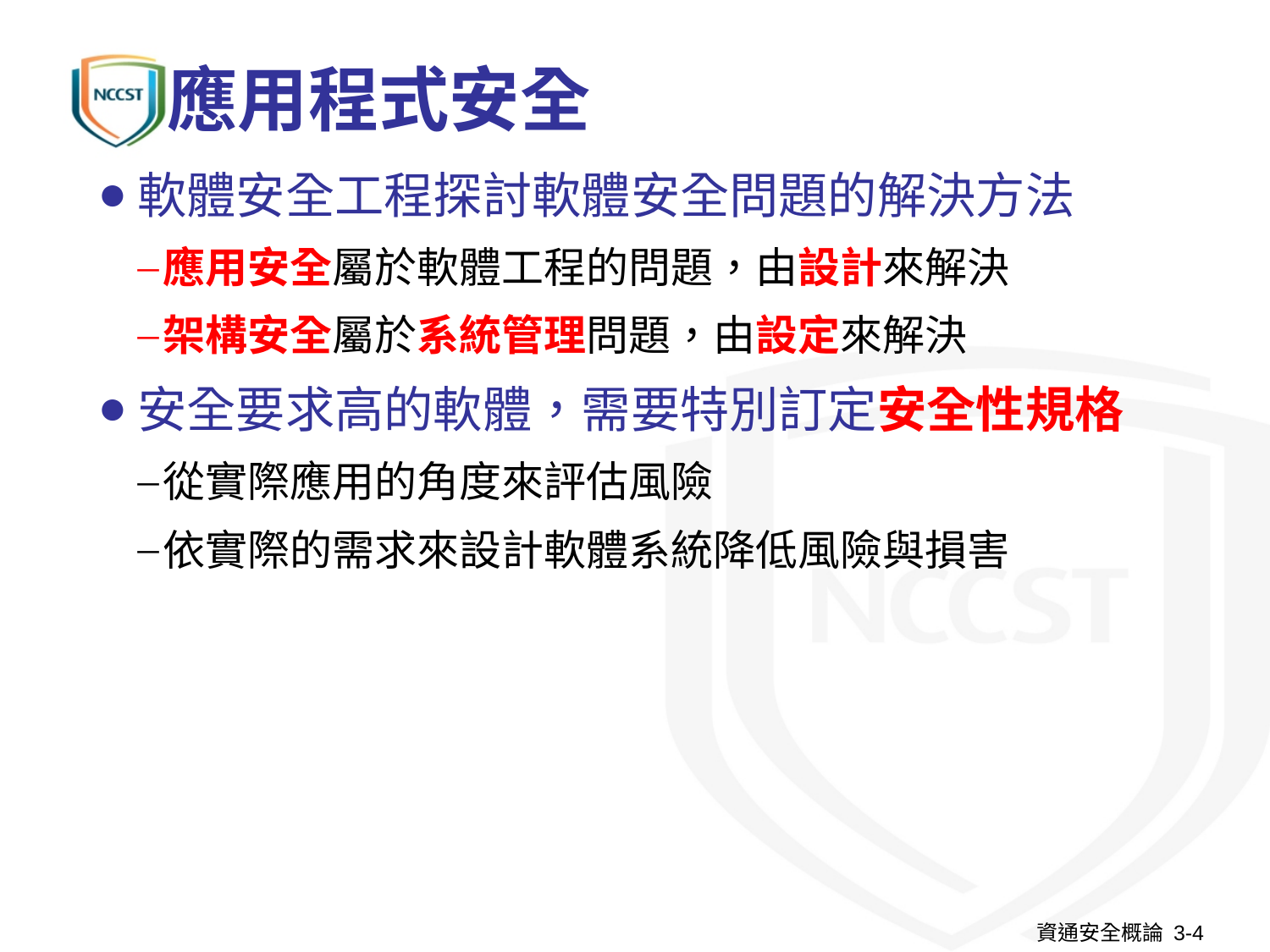

# 應用程式安全
軟體安全工程探討軟體安全問題的解決方法
應用安全屬於軟體工程的問題，由設計來解決
架構安全屬於系統管理問題，由設定來解決
安全要求高的軟體，需要特別訂定安全性規格
從實際應用的角度來評估風險
依實際的需求來設計軟體系統降低風險與損害